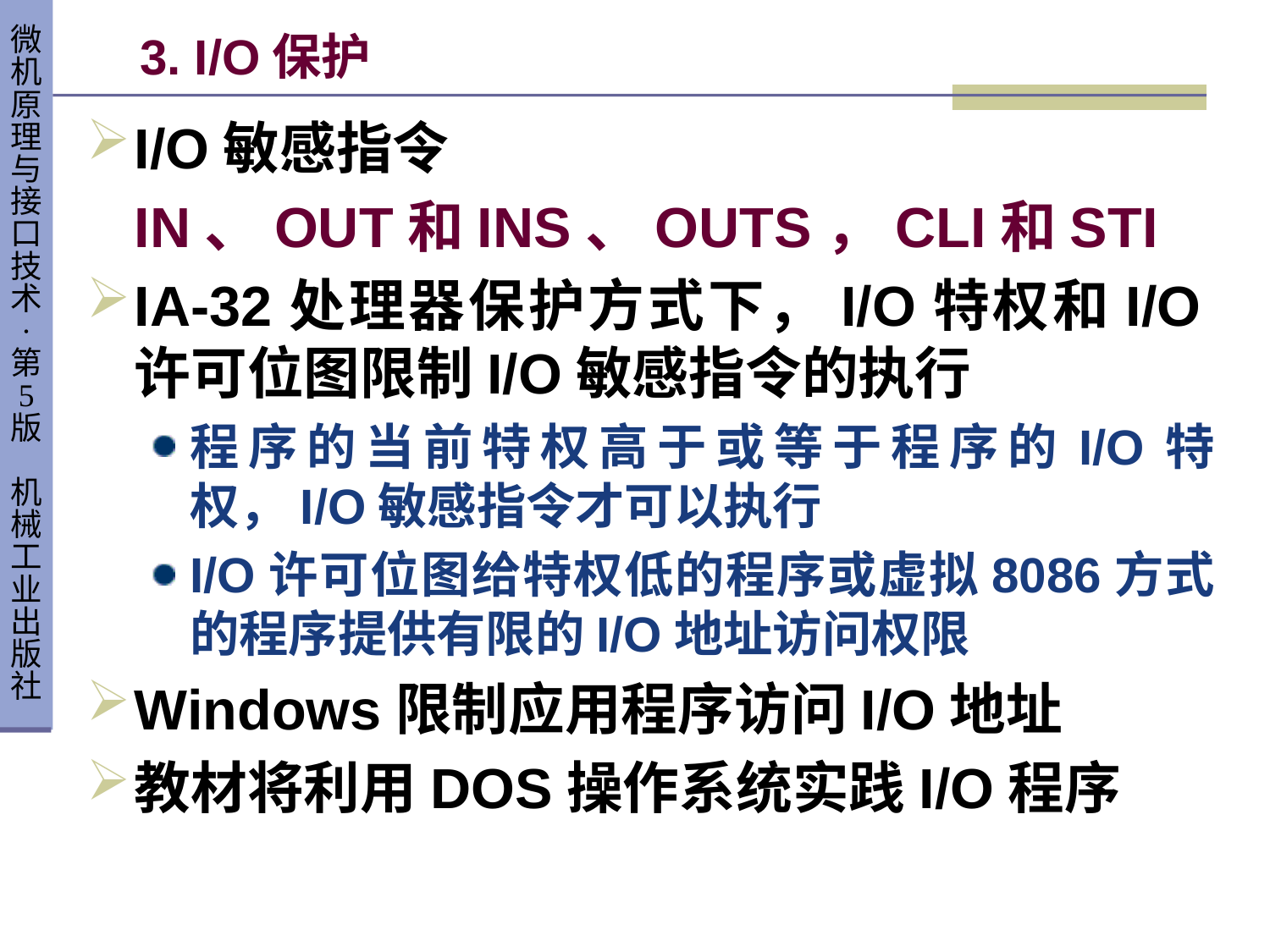

# 3. I/O保护
I/O敏感指令
	IN、OUT和INS、OUTS，CLI和STI
IA-32处理器保护方式下，I/O特权和I/O许可位图限制I/O敏感指令的执行
程序的当前特权高于或等于程序的I/O特权，I/O敏感指令才可以执行
I/O许可位图给特权低的程序或虚拟8086方式的程序提供有限的I/O地址访问权限
Windows限制应用程序访问I/O地址
教材将利用DOS操作系统实践I/O程序